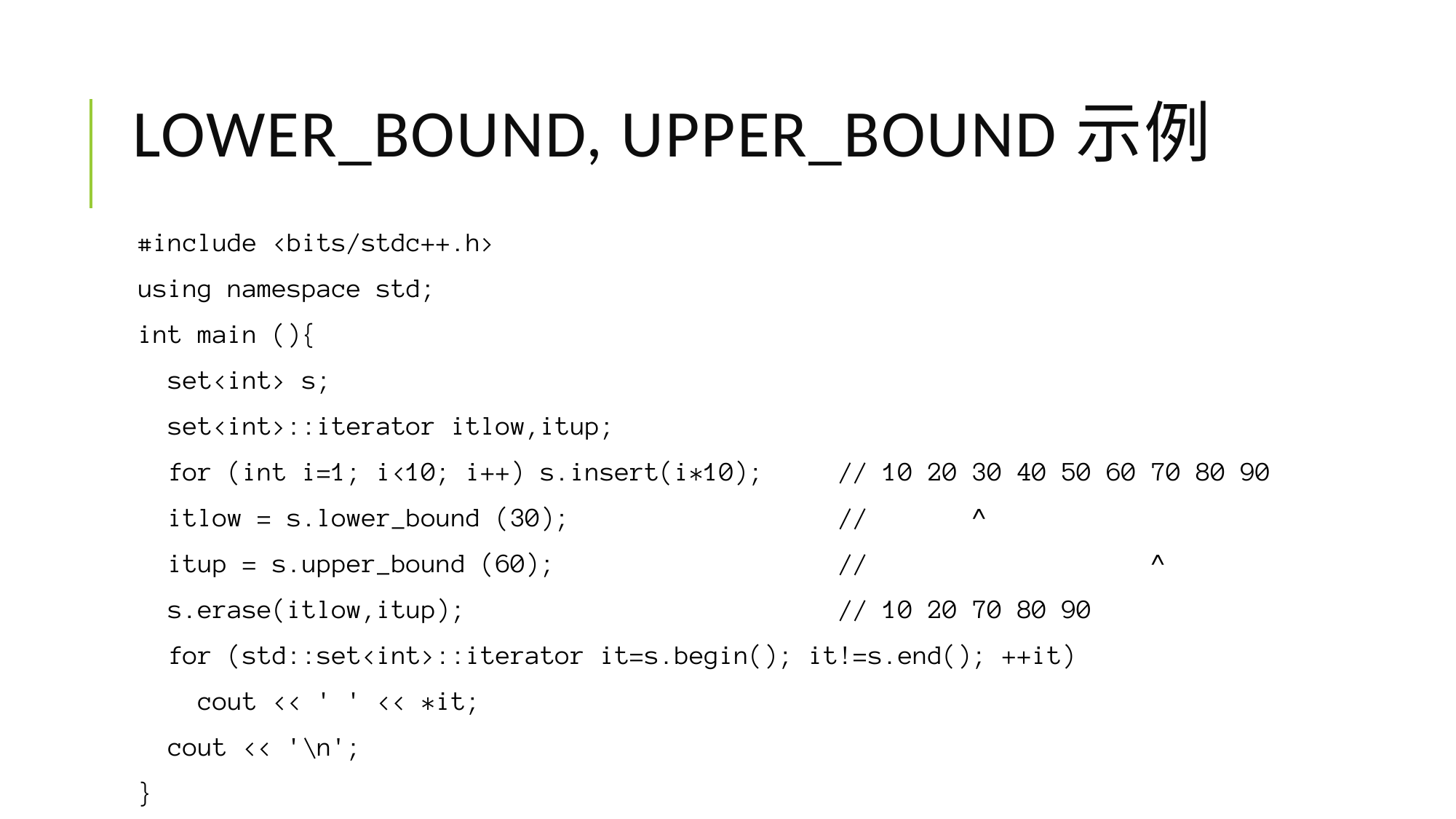

# Lower_bound, Upper_bound示例
#include <bits/stdc++.h>
using namespace std;
int main (){
  set<int> s;
  set<int>::iterator itlow,itup;
  for (int i=1; i<10; i++) s.insert(i*10);     // 10 20 30 40 50 60 70 80 90
  itlow = s.lower_bound (30);                  //       ^
  itup = s.upper_bound (60);                   //                   ^
  s.erase(itlow,itup);                         // 10 20 70 80 90
  for (std::set<int>::iterator it=s.begin(); it!=s.end(); ++it)
    cout << ' ' << *it;
  cout << '\n';
}